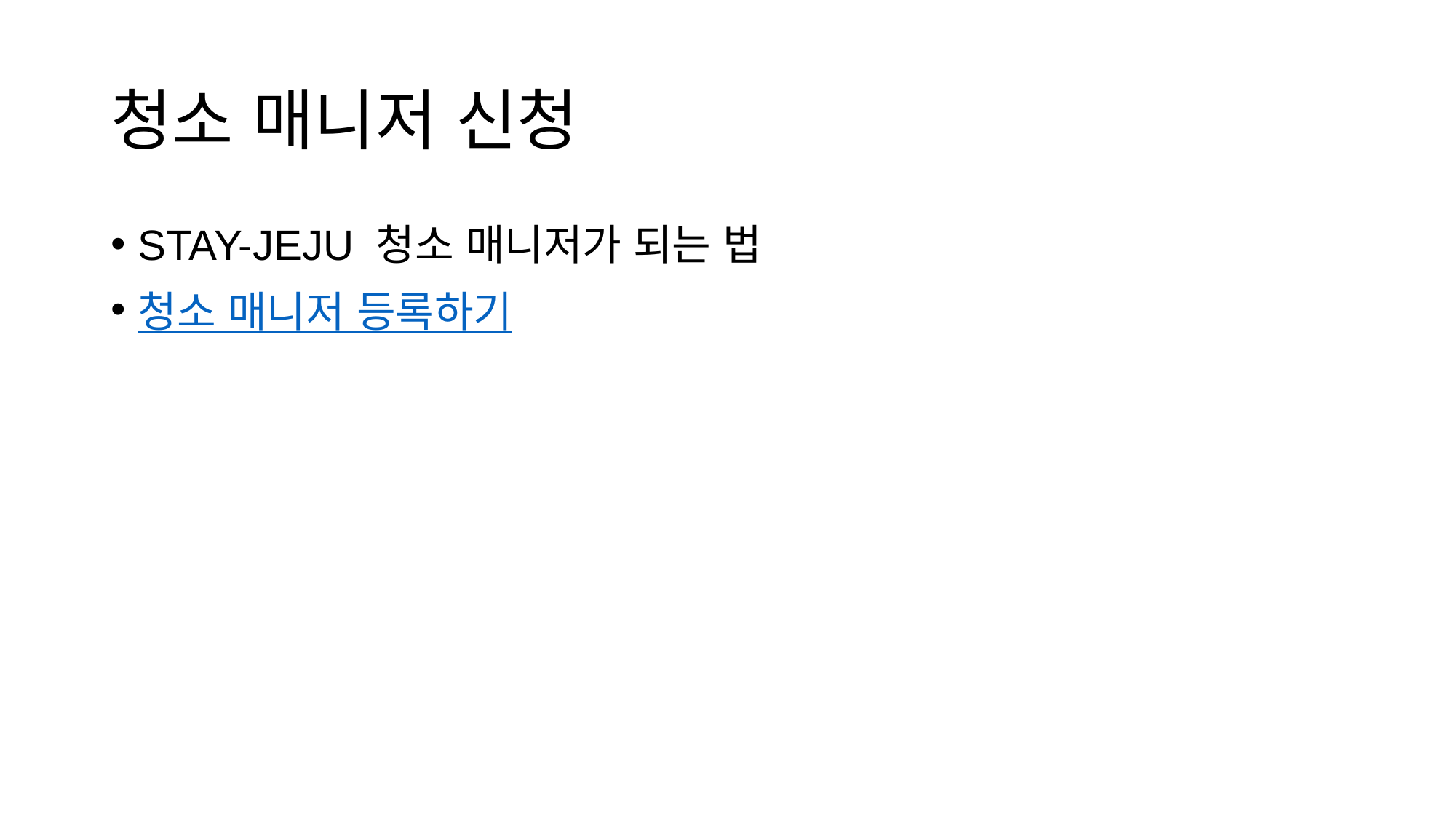

# 청소 매니저 신청
STAY-JEJU 청소 매니저가 되는 법
청소 매니저 등록하기